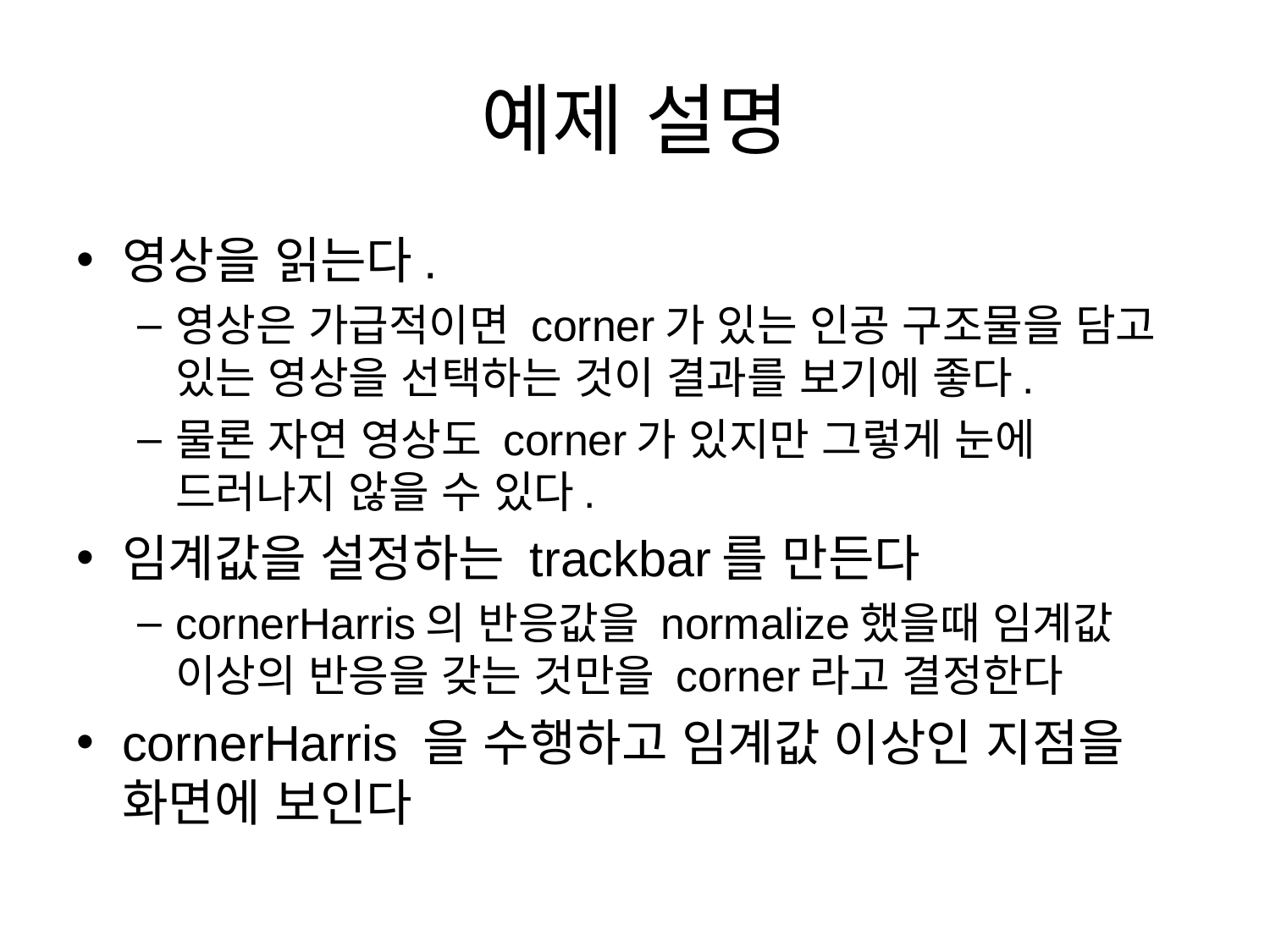

# 예제 설명
영상을 읽는다.
영상은 가급적이면 corner가 있는 인공 구조물을 담고 있는 영상을 선택하는 것이 결과를 보기에 좋다.
물론 자연 영상도 corner가 있지만 그렇게 눈에 드러나지 않을 수 있다.
임계값을 설정하는 trackbar를 만든다
cornerHarris의 반응값을 normalize했을때 임계값 이상의 반응을 갖는 것만을 corner라고 결정한다
cornerHarris 을 수행하고 임계값 이상인 지점을 화면에 보인다